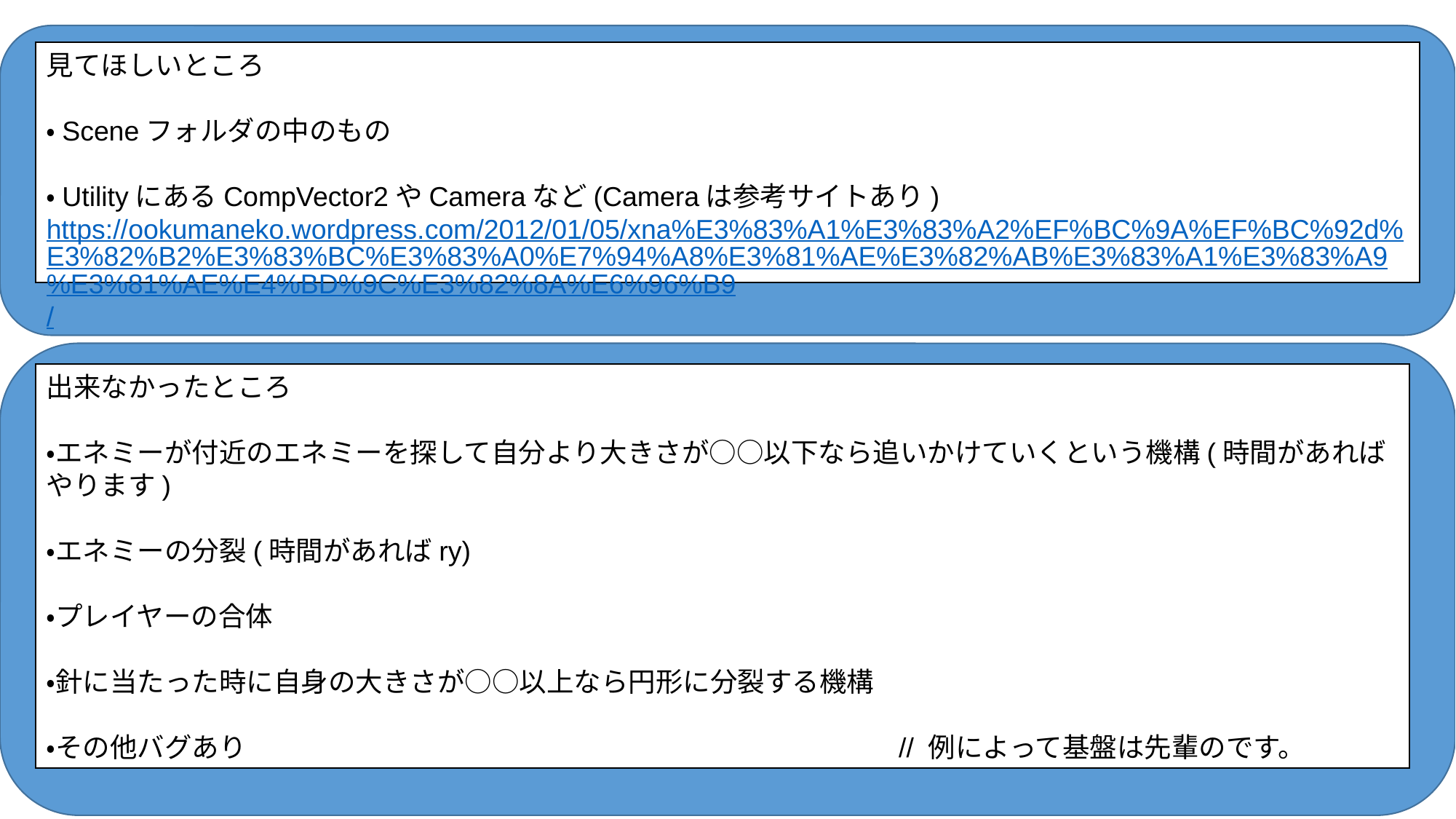

見てほしいところ

・Sceneフォルダの中のもの

・UtilityにあるCompVector2やCameraなど(Cameraは参考サイトあり)
https://ookumaneko.wordpress.com/2012/01/05/xna%E3%83%A1%E3%83%A2%EF%BC%9A%EF%BC%92d%E3%82%B2%E3%83%BC%E3%83%A0%E7%94%A8%E3%81%AE%E3%82%AB%E3%83%A1%E3%83%A9%E3%81%AE%E4%BD%9C%E3%82%8A%E6%96%B9/

出来なかったところ

・エネミーが付近のエネミーを探して自分より大きさが○○以下なら追いかけていくという機構(時間があればやります)

・エネミーの分裂(時間があればry)

・プレイヤーの合体

・針に当たった時に自身の大きさが○○以上なら円形に分裂する機構

・その他バグあり						　　　// 例によって基盤は先輩のです。